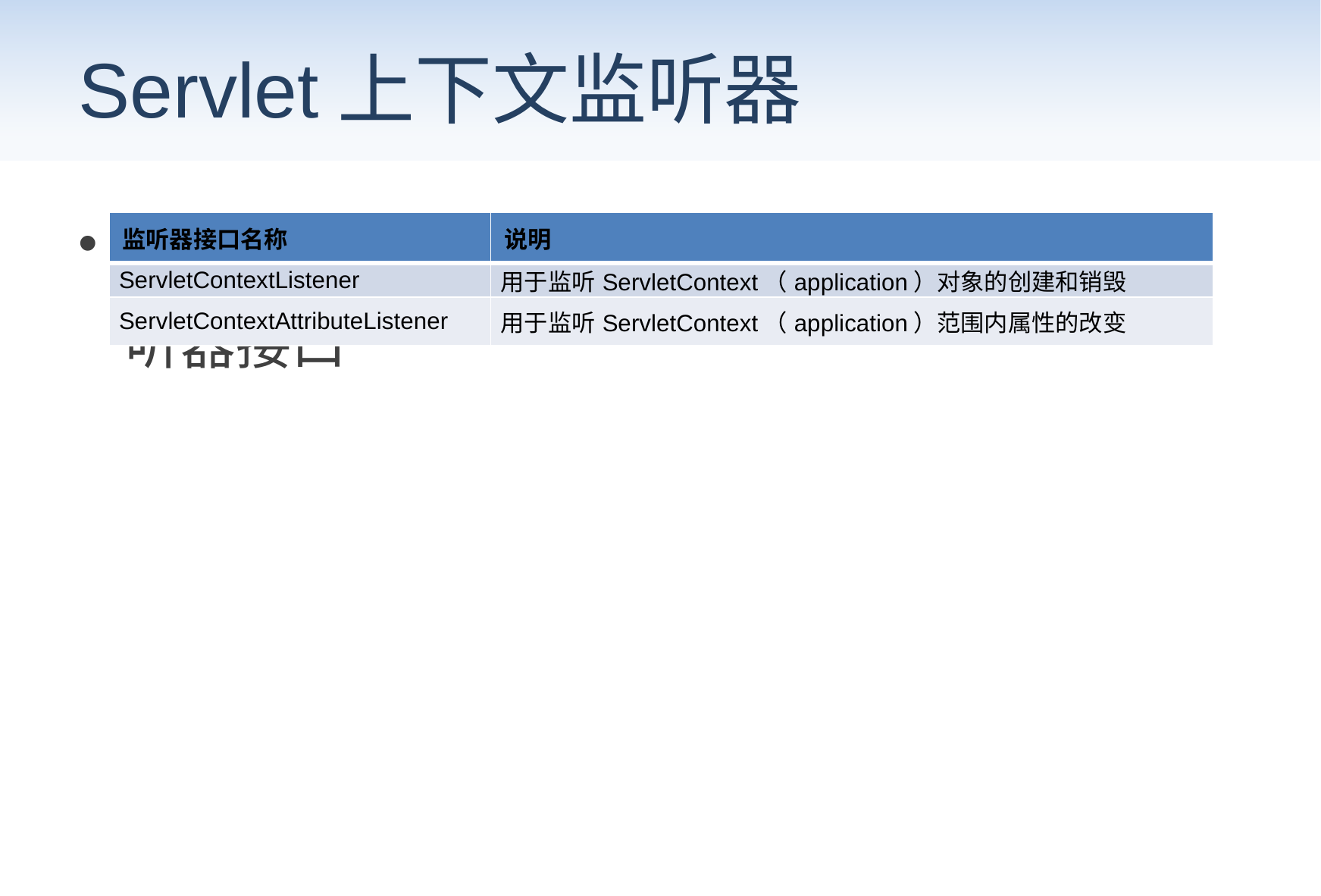

# Servlet上下文监听器
与Servlet上下文相关的监听器需要实现的监听器接口

ServletContextListener 接口用于监听 ServletContext 对象的创建和销毁事件。
在ServletContextListener接口中定义了如下两个事件处理方法：
contextInitialized(ServletContextEvent sce)
当ServletContext对象被创建时，Web容器将调用此方法。
contextDestroyed(ServletContextEvent sce)
当ServletContext对象被销毁时，Web容器调用此方法。

ServletContext域对象创建和销毁：
创建：服务器启动针对每一个web应用创建servletcontext
销毁：服务器关闭前先关闭代表每一个web应用的servletContext

| 监听器接口名称 | 说明 |
| --- | --- |
| ServletContextListener | 用于监听ServletContext（application）对象的创建和销毁 |
| ServletContextAttributeListener | 用于监听ServletContext（application）范围内属性的改变 |